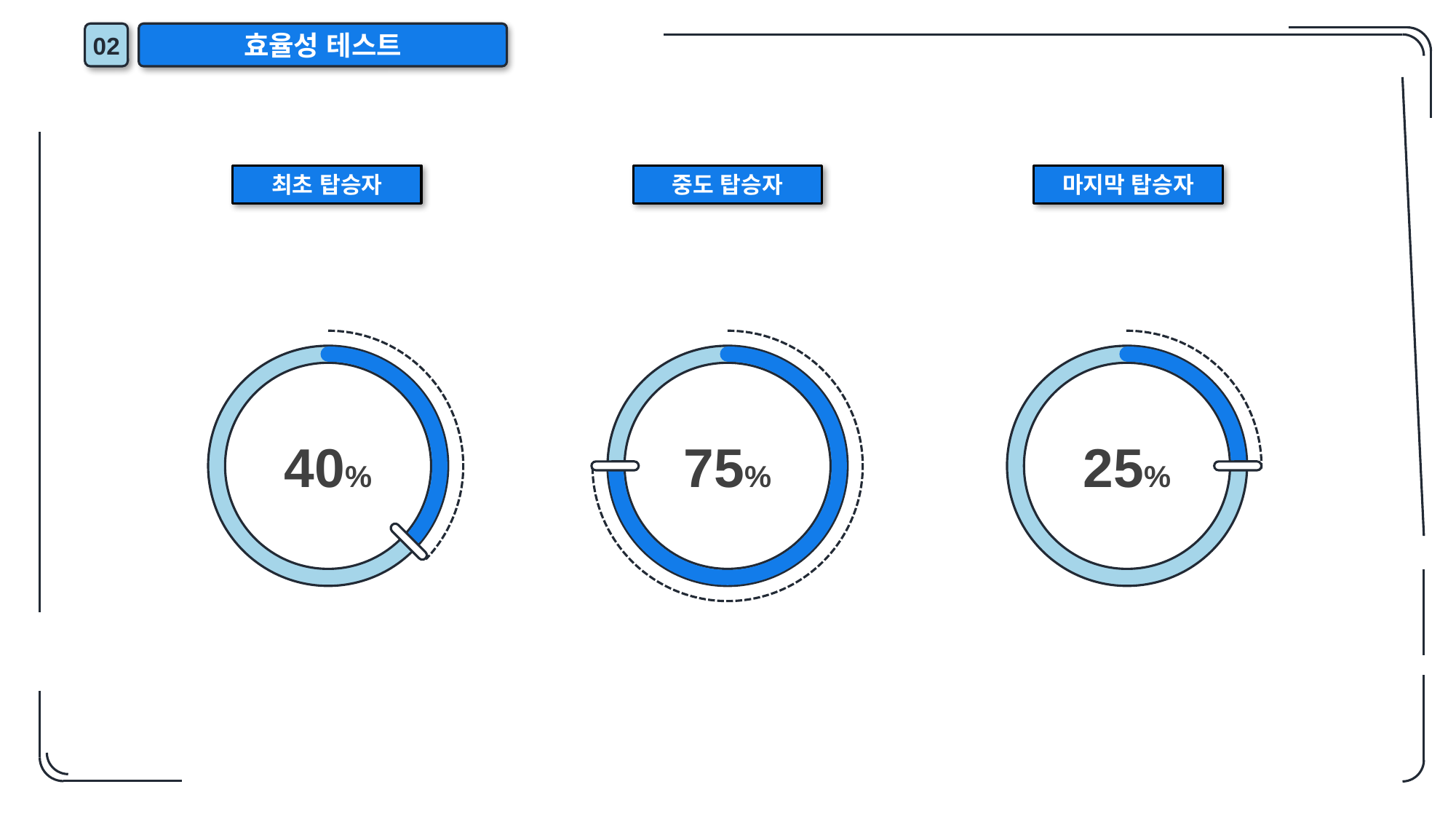

02
효율성 테스트

최초 탑승자
중도 탑승자
마지막 탑승자

40%
75%
25%